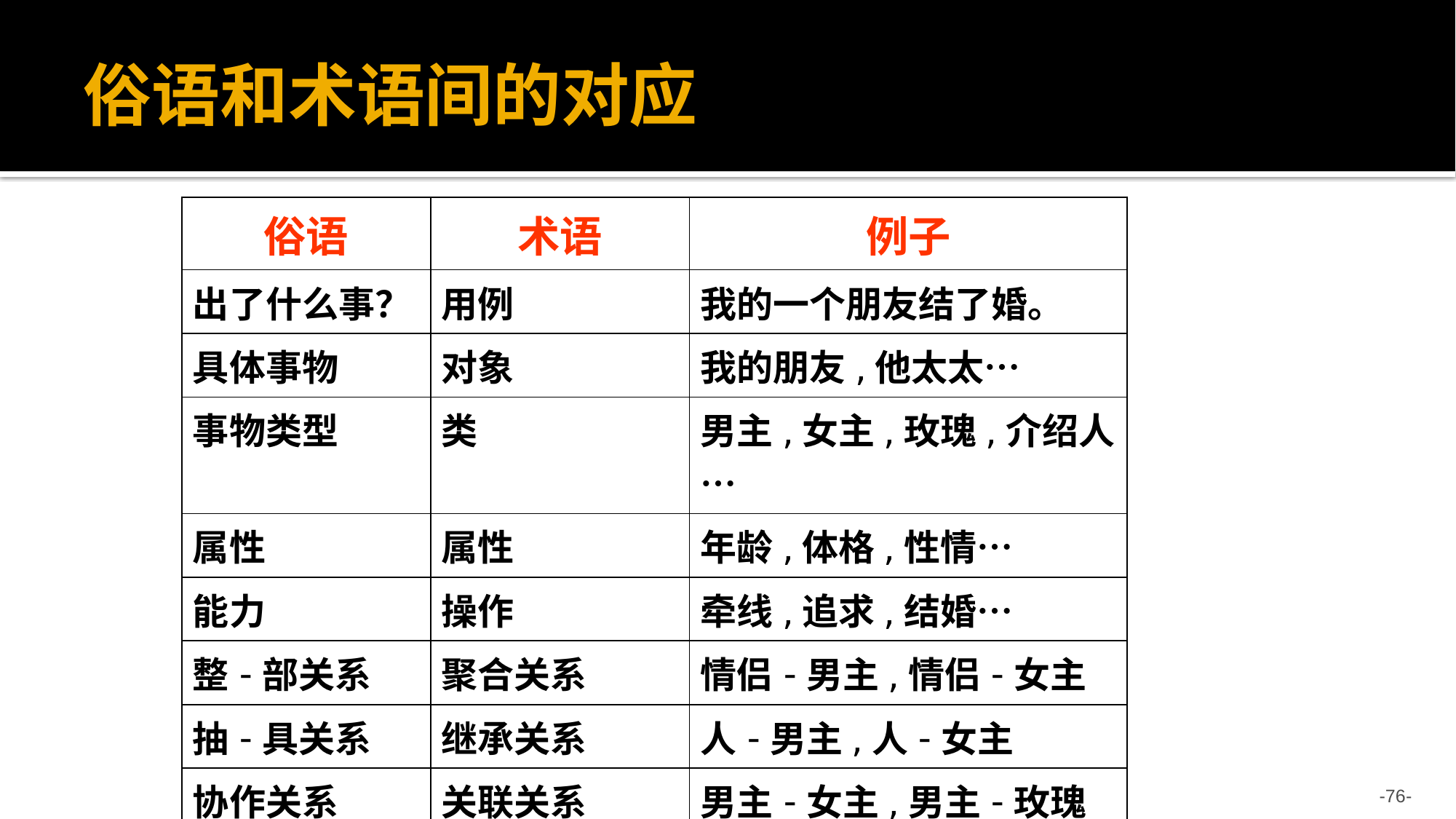

俗语和术语间的对应
| 俗语 | 术语 | 例子 |
| --- | --- | --- |
| 出了什么事？ | 用例 | 我的一个朋友结了婚。 |
| 具体事物 | 对象 | 我的朋友,他太太… |
| 事物类型 | 类 | 男主,女主,玫瑰,介绍人… |
| 属性 | 属性 | 年龄,体格,性情… |
| 能力 | 操作 | 牵线,追求,结婚… |
| 整-部关系 | 聚合关系 | 情侣-男主,情侣-女主 |
| 抽-具关系 | 继承关系 | 人-男主,人-女主 |
| 协作关系 | 关联关系 | 男主-女主,男主-玫瑰 |
| 成事过程 | 协作(用例实现) | 相识,相恋,结婚 |
-76-